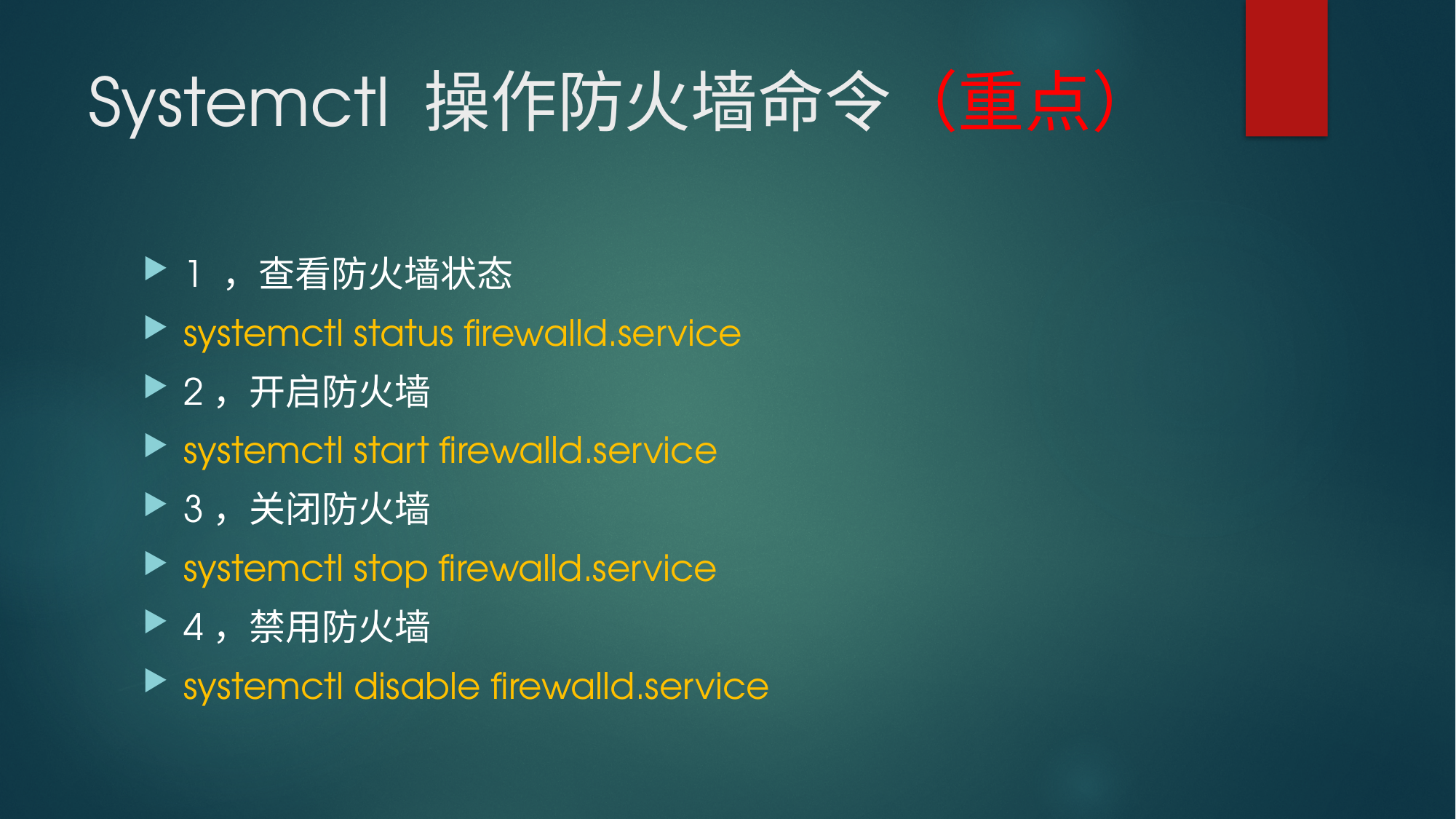

# Systemctl 操作防火墙命令（重点）
1 ，查看防火墙状态
systemctl status firewalld.service
2，开启防火墙
systemctl start firewalld.service
3，关闭防火墙
systemctl stop firewalld.service
4，禁用防火墙
systemctl disable firewalld.service